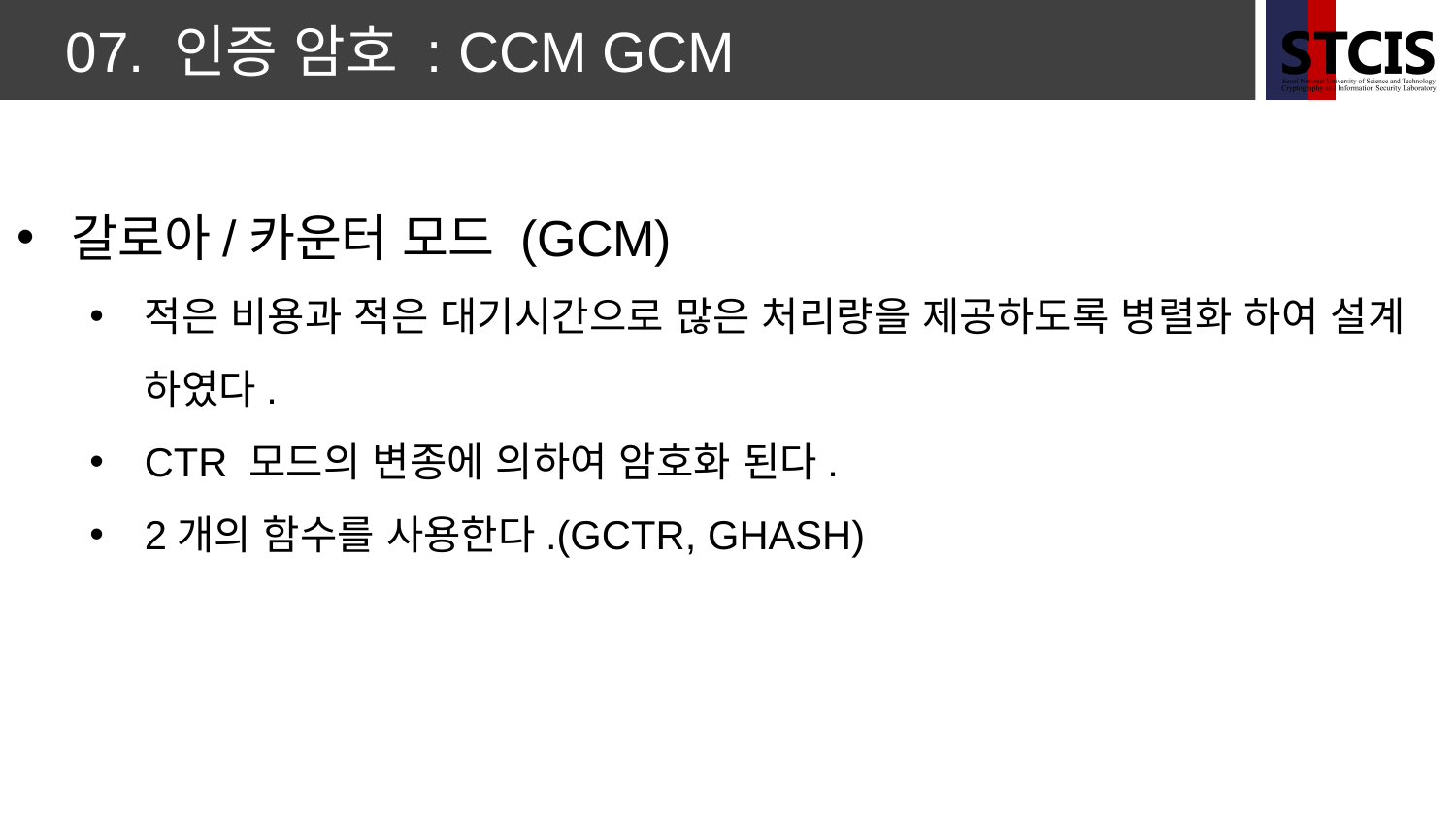

07. 인증 암호 : CCM GCM
갈로아/카운터 모드 (GCM)
적은 비용과 적은 대기시간으로 많은 처리량을 제공하도록 병렬화 하여 설계 하였다.
CTR 모드의 변종에 의하여 암호화 된다.
2개의 함수를 사용한다.(GCTR, GHASH)